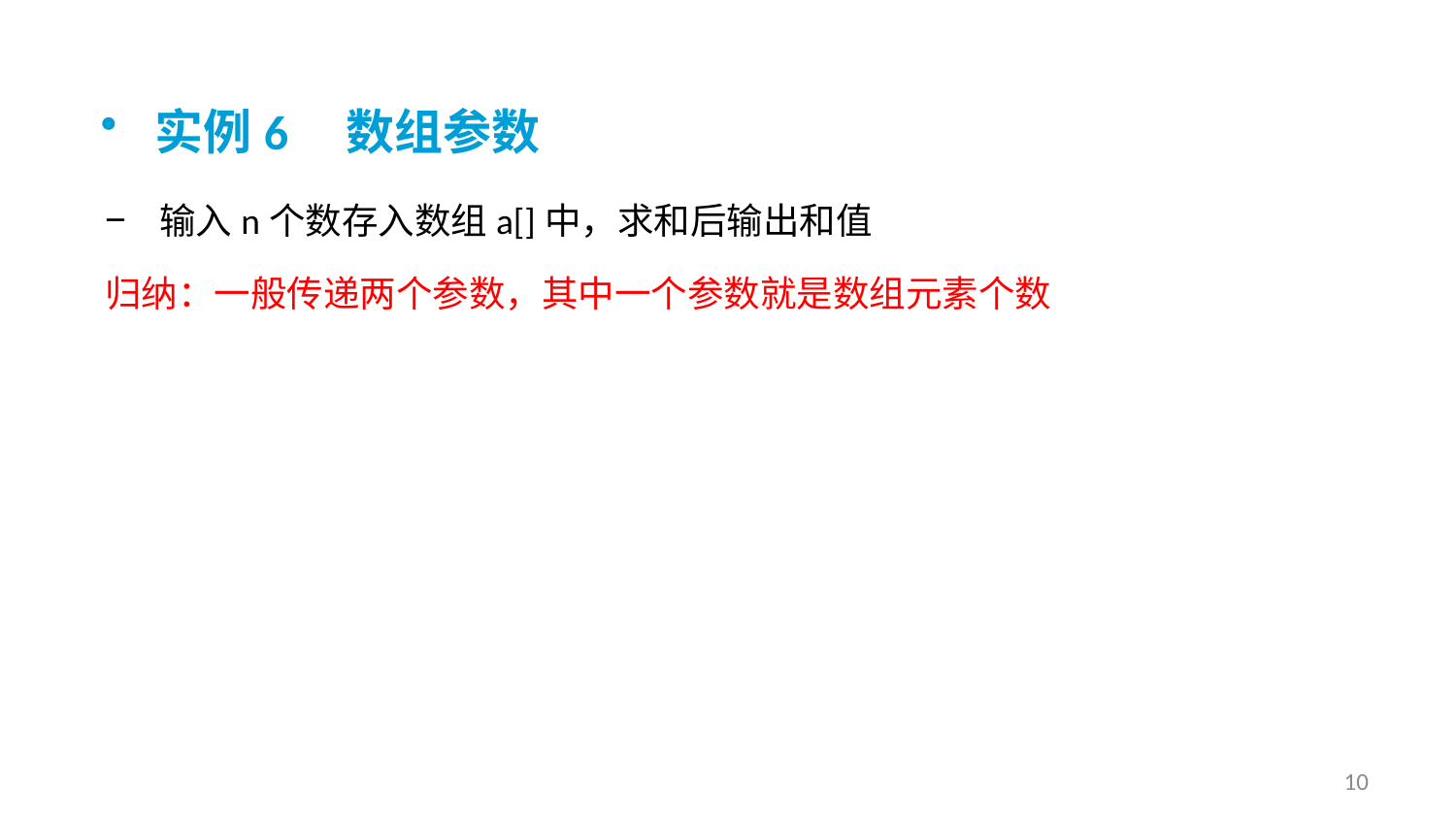

实例6
数组参数
输入n个数存入数组a[]中，求和后输出和值
归纳：一般传递两个参数，其中一个参数就是数组元素个数
10